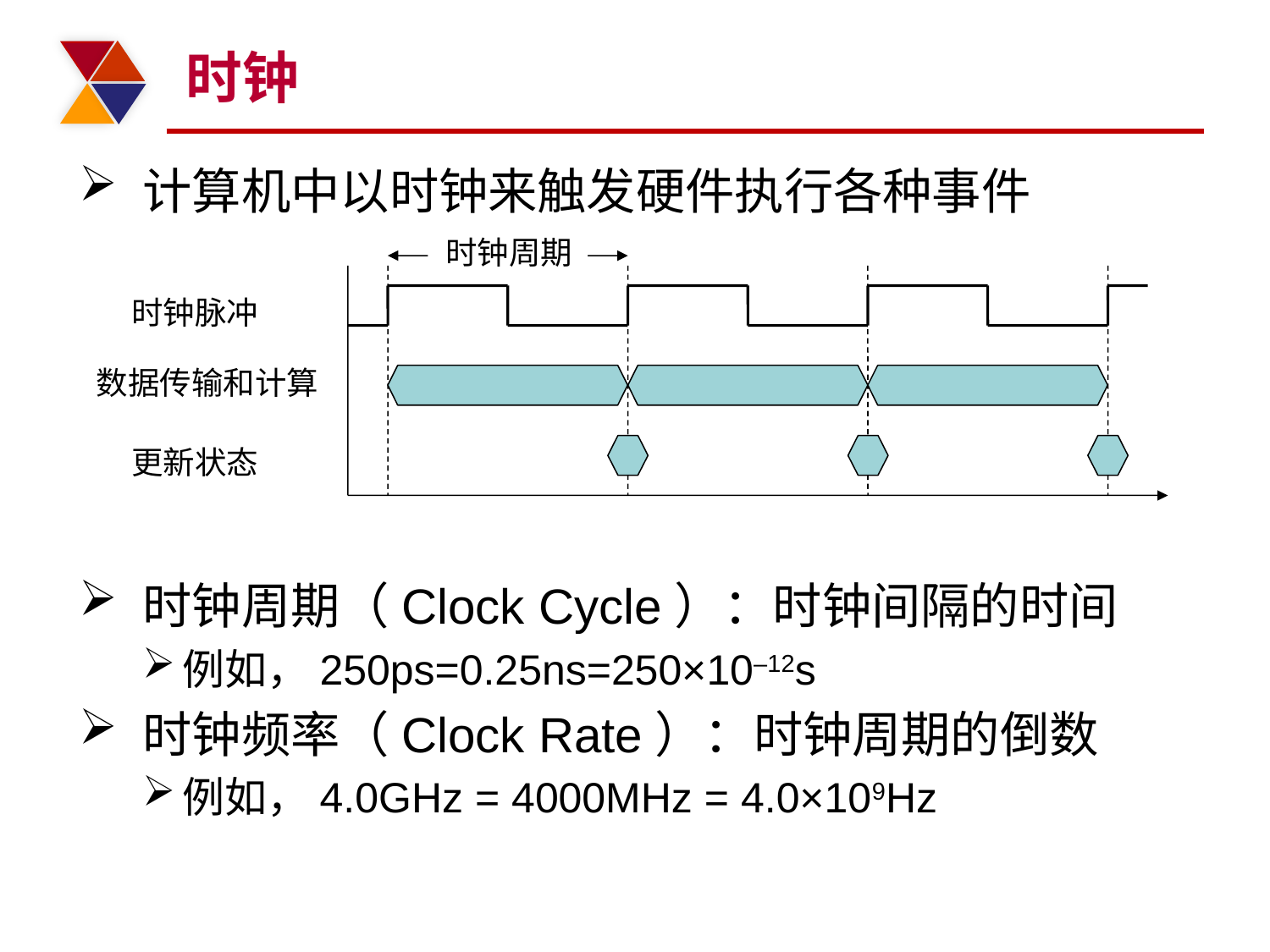

# 时钟
计算机中以时钟来触发硬件执行各种事件

时钟周期（Clock Cycle）：时钟间隔的时间
例如，250ps=0.25ns=250×10–12s
时钟频率（Clock Rate）：时钟周期的倒数
例如，4.0GHz = 4000MHz = 4.0×109Hz

时钟周期

时钟脉冲

数据传输和计算

更新状态